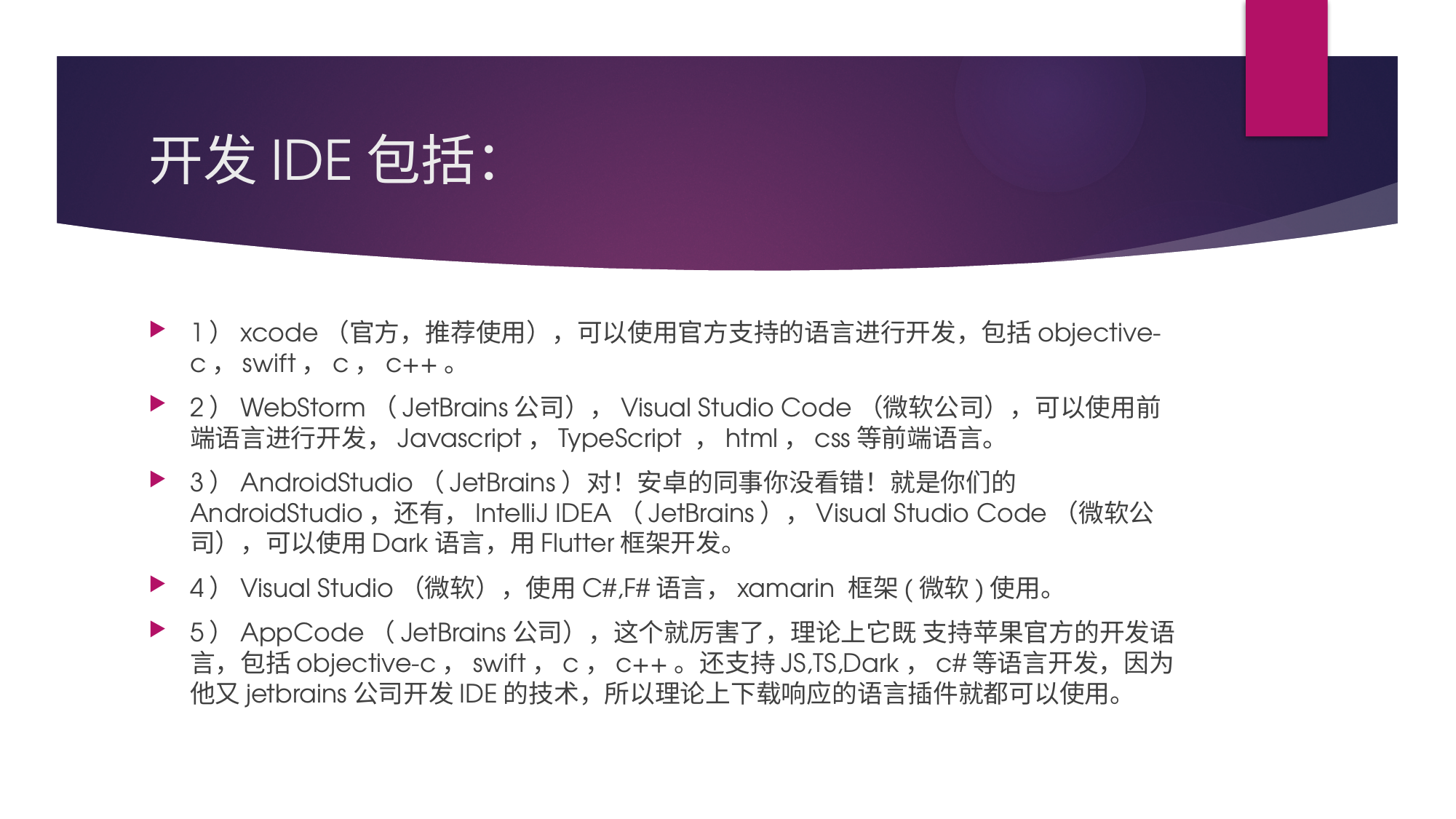

# 开发IDE包括：
1）xcode（官方，推荐使用），可以使用官方支持的语言进行开发，包括objective-c，swift，c，c++。
2）WebStorm（JetBrains公司），Visual Studio Code（微软公司），可以使用前端语言进行开发，Javascript，TypeScript ，html，css等前端语言。
3）AndroidStudio（JetBrains）对！安卓的同事你没看错！就是你们的AndroidStudio，还有，IntelliJ IDEA（JetBrains），Visual Studio Code（微软公司），可以使用Dark语言，用Flutter框架开发。
4）Visual Studio（微软），使用C#,F#语言，xamarin 框架(微软)使用。
5）AppCode（JetBrains公司），这个就厉害了，理论上它既 支持苹果官方的开发语言，包括objective-c，swift，c，c++。还支持JS,TS,Dark，c#等语言开发，因为他又jetbrains公司开发IDE的技术，所以理论上下载响应的语言插件就都可以使用。